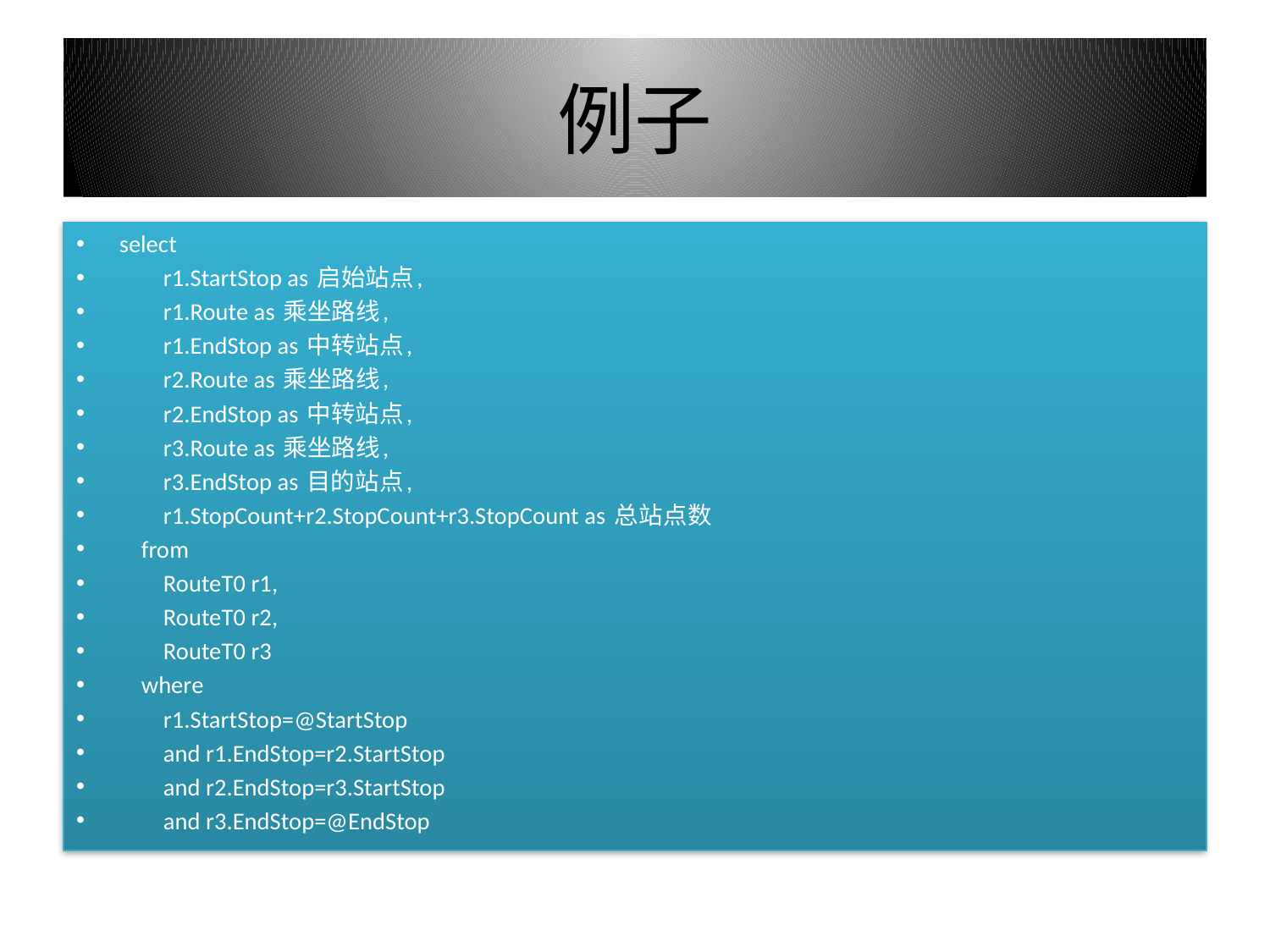

# 例子
select
        r1.StartStop as 启始站点,
        r1.Route as 乘坐路线,
        r1.EndStop as 中转站点,
        r2.Route as 乘坐路线,
        r2.EndStop as 中转站点,
        r3.Route as 乘坐路线,
        r3.EndStop as 目的站点,
        r1.StopCount+r2.StopCount+r3.StopCount as 总站点数
    from
        RouteT0 r1,
        RouteT0 r2,
        RouteT0 r3
    where
        r1.StartStop=@StartStop
        and r1.EndStop=r2.StartStop
        and r2.EndStop=r3.StartStop
        and r3.EndStop=@EndStop